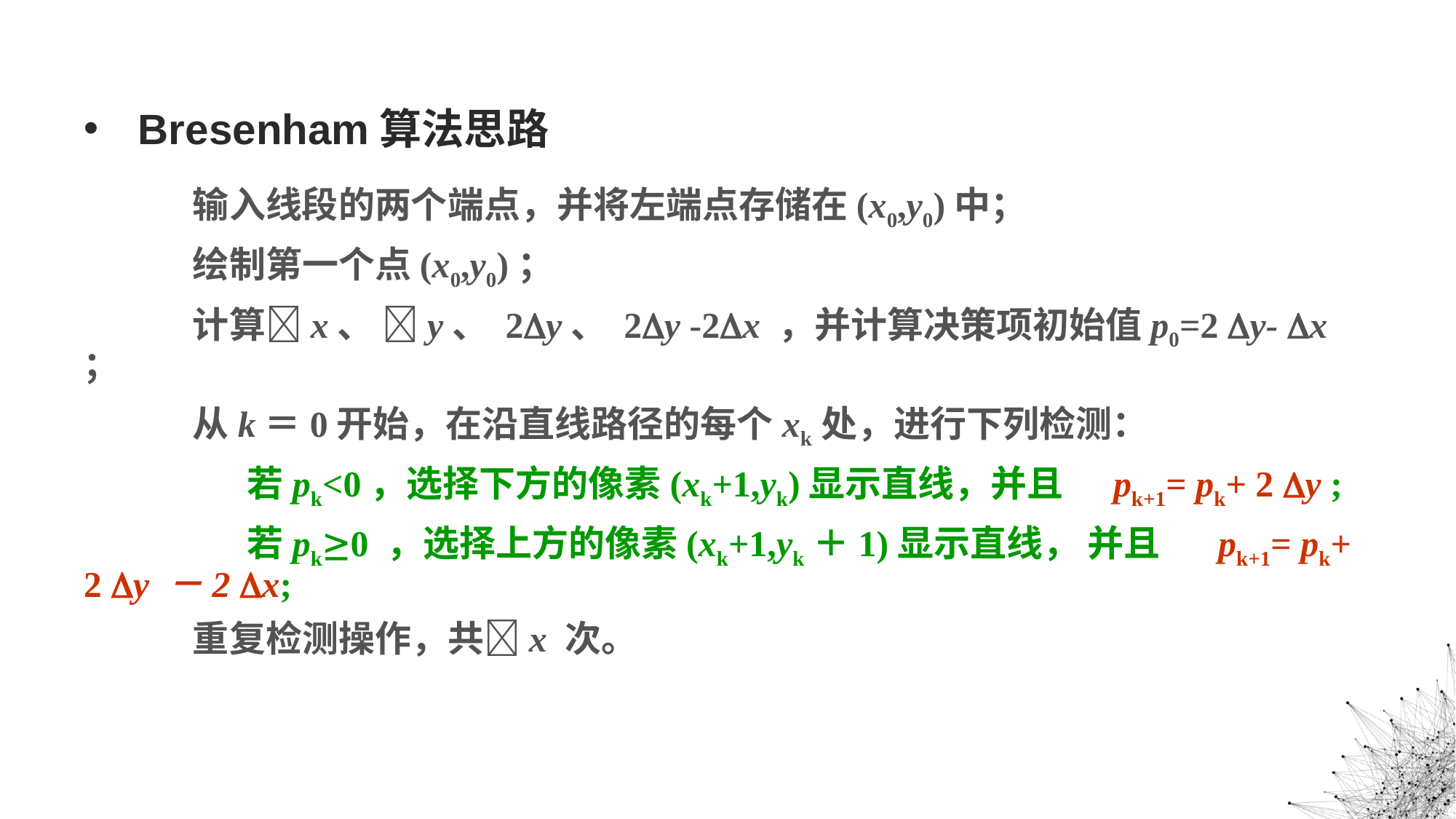

Bresenham算法思路
输入线段的两个端点，并将左端点存储在(x0,y0)中；
绘制第一个点(x0,y0)；
计算Δx、 Δy、 2Δy、 2Δy -2Δx ，并计算决策项初始值p0=2 Δy- Δx ；
从k＝0开始，在沿直线路径的每个xk处，进行下列检测：
若pk<0，选择下方的像素(xk+1,yk)显示直线，并且     pk+1= pk+ 2 Δy ;
若pk≥0 ，选择上方的像素(xk+1,yk＋1)显示直线， 并且      pk+1= pk+ 2 Δy －2 Δx;
重复检测操作，共Δx 次。